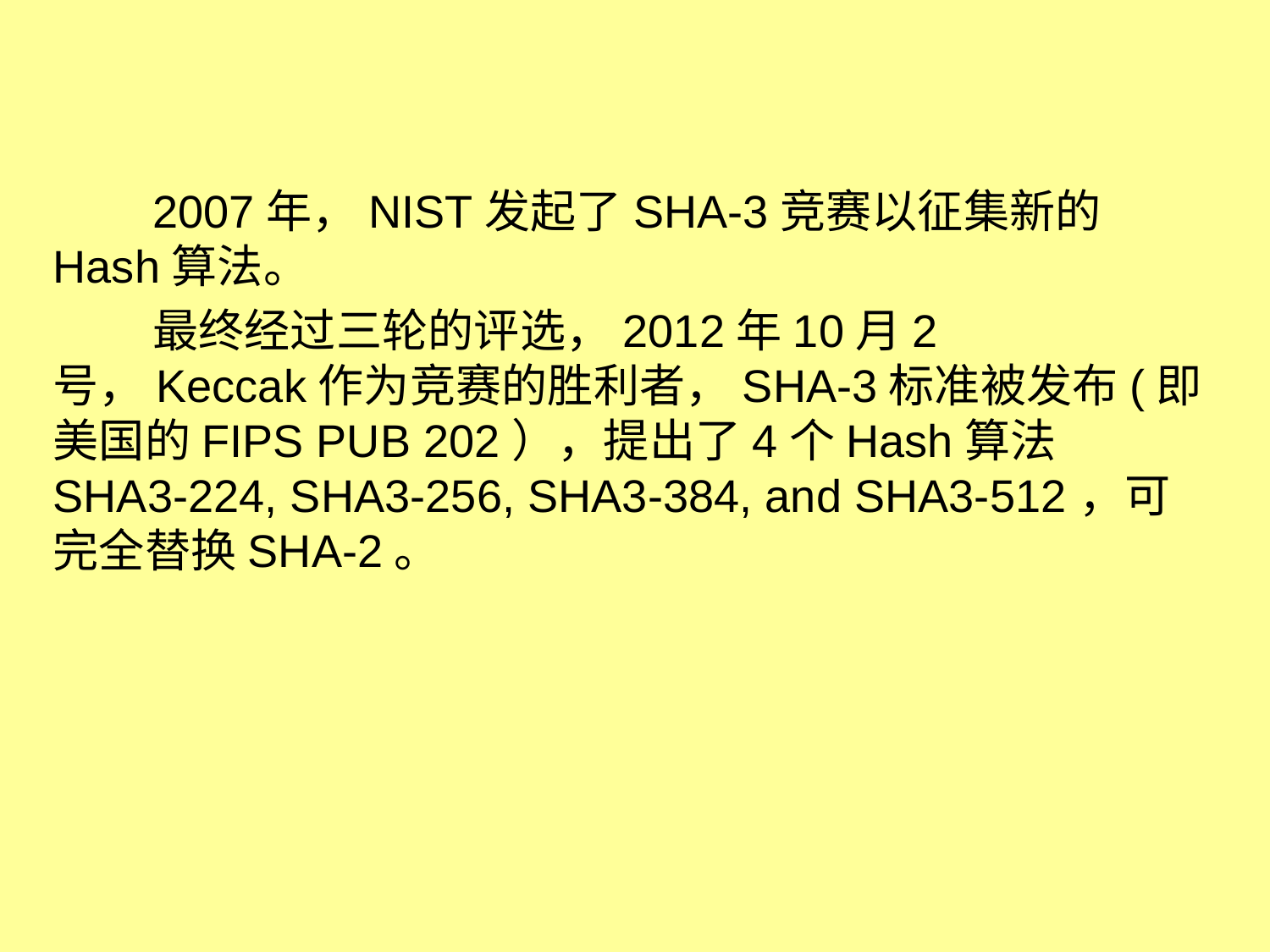

#
2007年，NIST发起了SHA-3竞赛以征集新的Hash算法。
最终经过三轮的评选，2012年10月2号，Keccak作为竞赛的胜利者，SHA-3标准被发布(即美国的FIPS PUB 202），提出了4个Hash算法SHA3-224, SHA3-256, SHA3-384, and SHA3-512，可完全替换SHA-2。